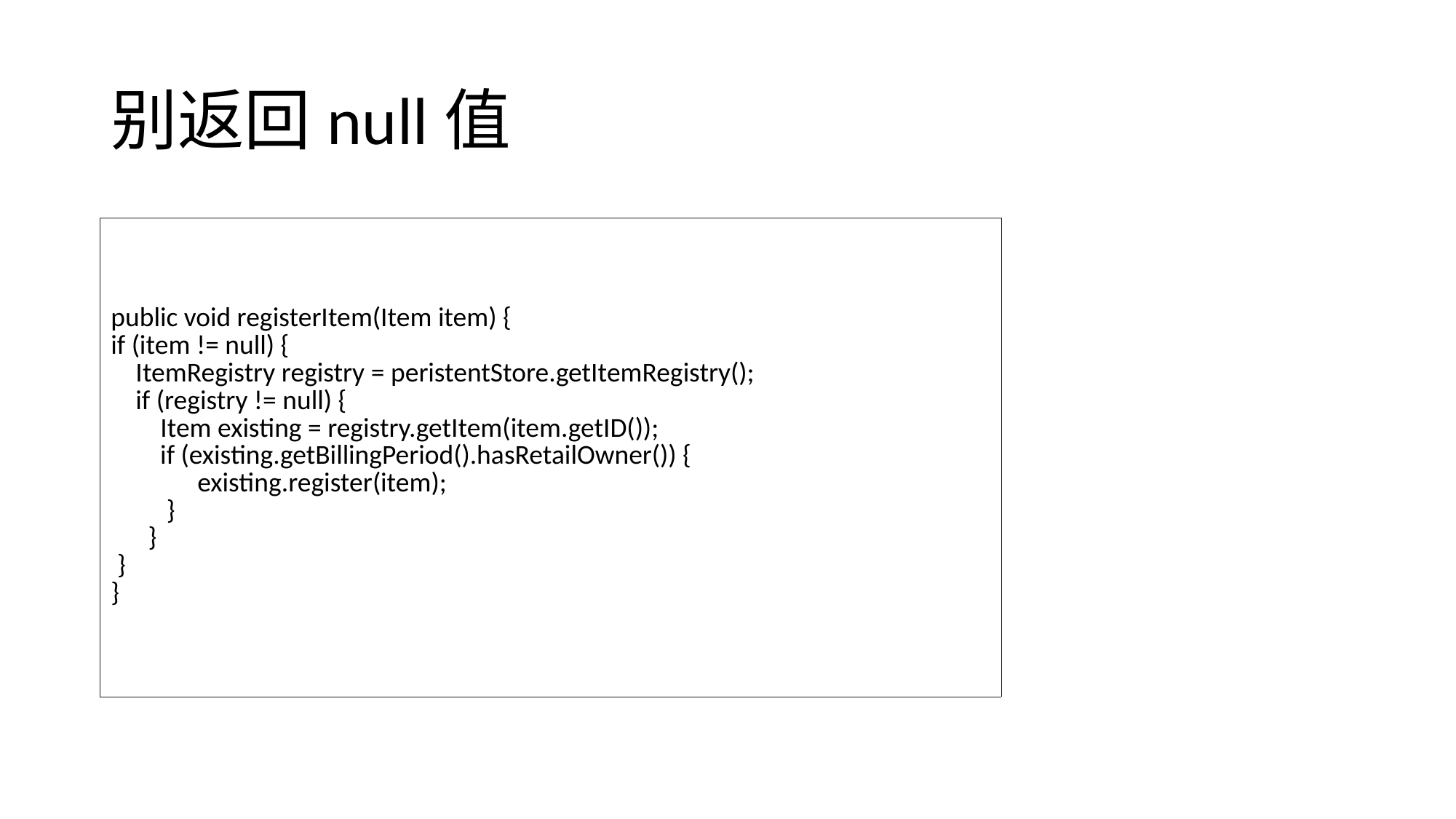

# 别返回null值
| public void registerItem(Item item) { if (item != null) { ItemRegistry registry = peristentStore.getItemRegistry(); if (registry != null) { Item existing = registry.getItem(item.getID()); if (existing.getBillingPeriod().hasRetailOwner()) { existing.register(item); } } } } |
| --- |